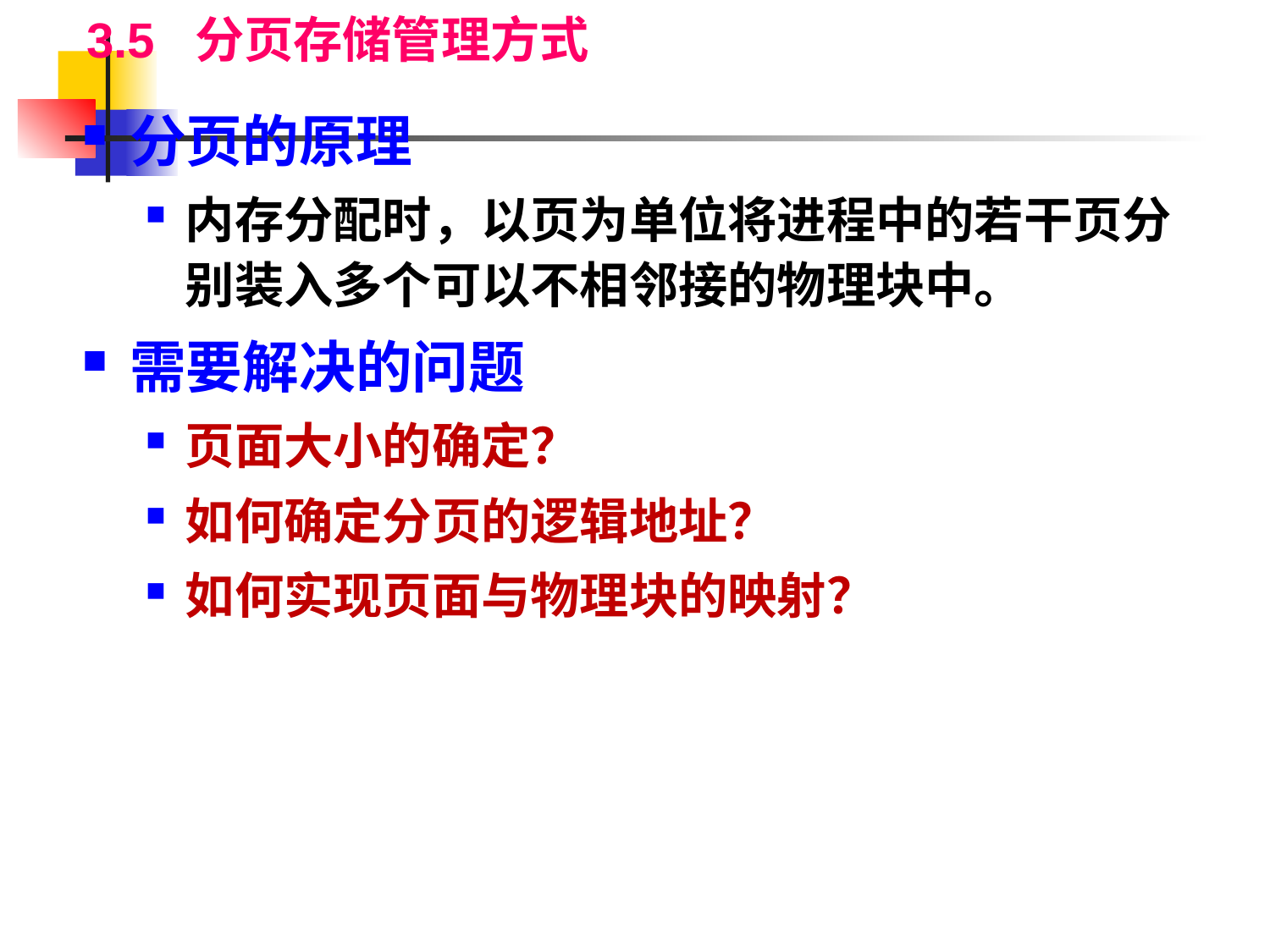

3.5  分页存储管理方式
分页的原理
内存分配时，以页为单位将进程中的若干页分别装入多个可以不相邻接的物理块中。
需要解决的问题
页面大小的确定？
如何确定分页的逻辑地址？
如何实现页面与物理块的映射？